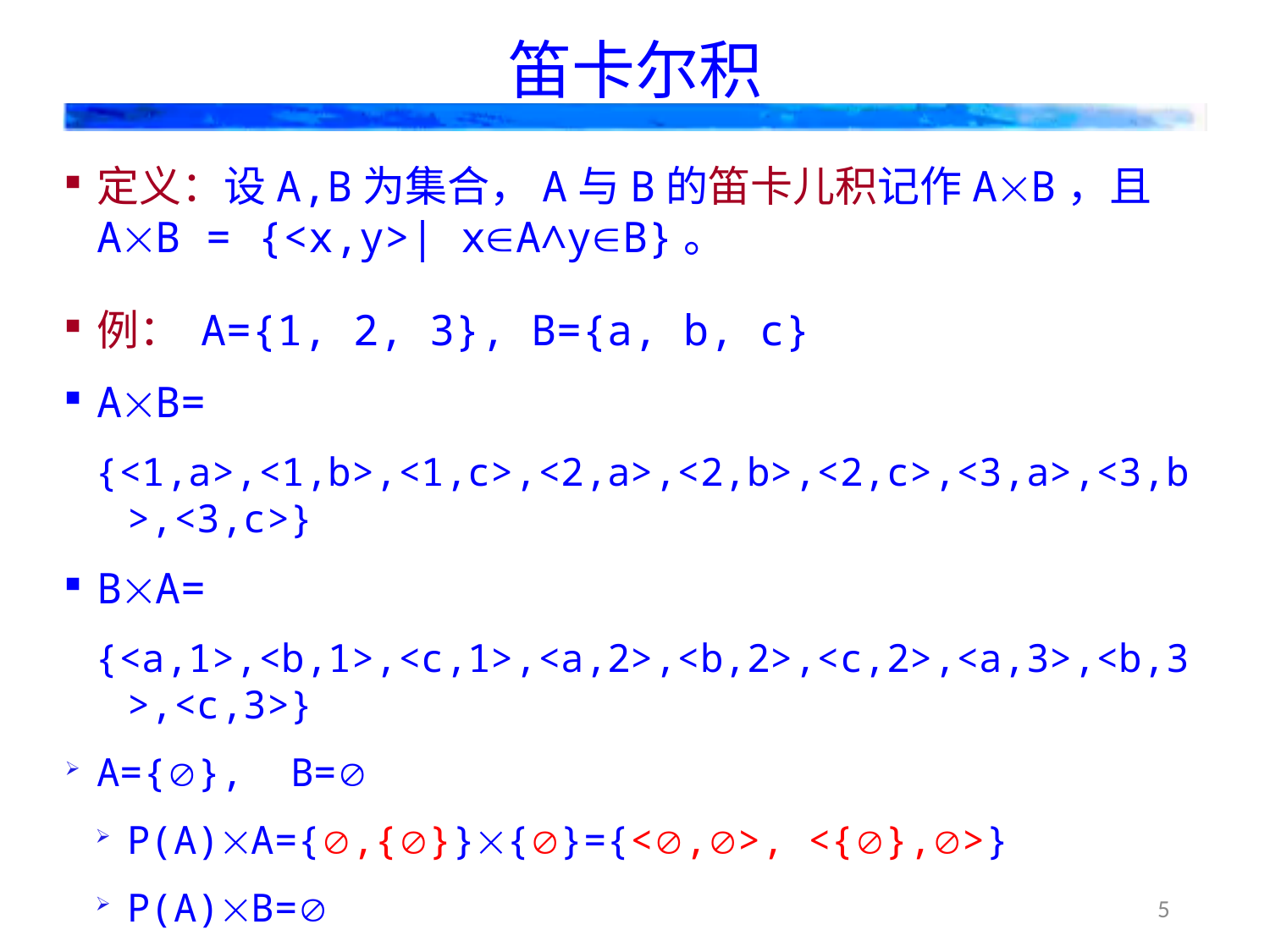

# 笛卡尔积
定义：设A,B为集合，A与B的笛卡儿积记作A×B，且A×B = {<x,y>| x∈A∧y∈B}。
例： A={1, 2, 3}, B={a, b, c}
A×B=
{<1,a>,<1,b>,<1,c>,<2,a>,<2,b>,<2,c>,<3,a>,<3,b>,<3,c>}
B×A=
{<a,1>,<b,1>,<c,1>,<a,2>,<b,2>,<c,2>,<a,3>,<b,3>,<c,3>}
A={∅},  B=∅
P(A)×A={∅,{∅}}×{∅}={<∅,∅>, <{∅},∅>}
P(A)×B=∅
5